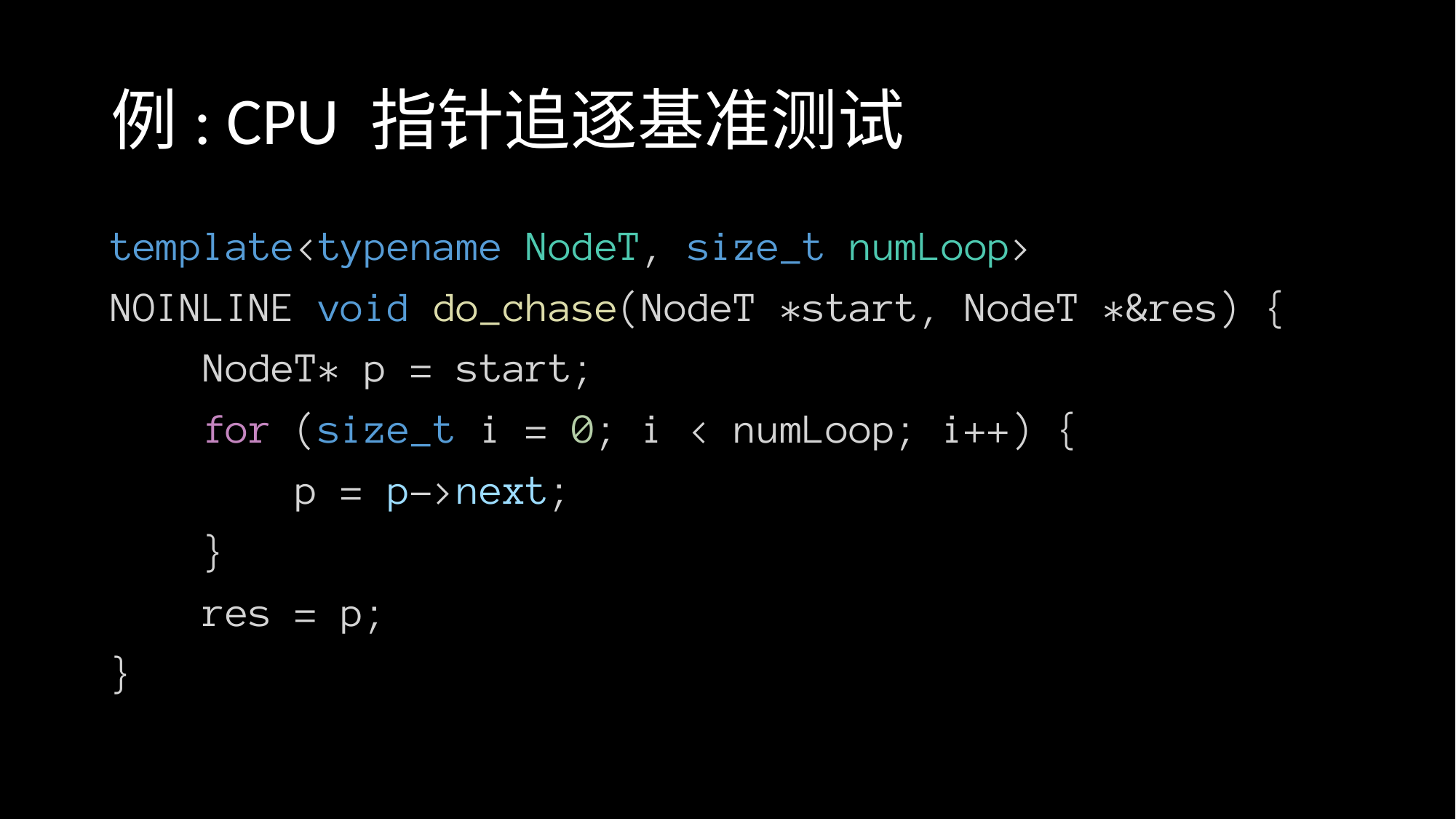

# 例: CPU 指针追逐基准测试
template<typename NodeT, size_t numLoop>
NOINLINE void do_chase(NodeT *start, NodeT *&res) {
    NodeT* p = start;
    for (size_t i = 0; i < numLoop; i++) {
        p = p->next;
    }
    res = p;
}